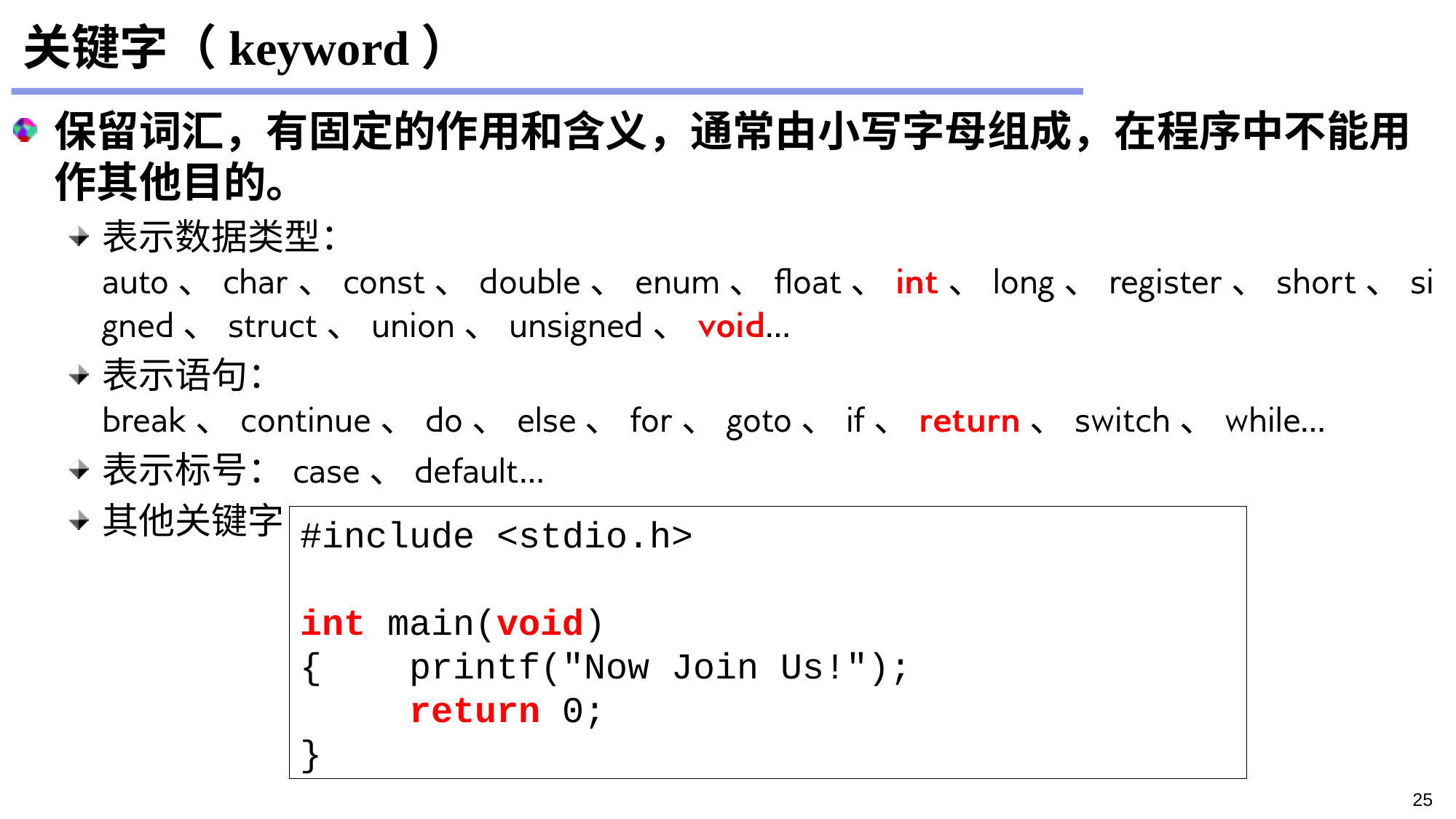

# 关键字（keyword）
保留词汇，有固定的作用和含义，通常由小写字母组成，在程序中不能用作其他目的。
表示数据类型：auto、char、const、double、enum、float、int、long、register、short、signed、struct、union、unsigned、void…
表示语句：break、continue、do、else、for、goto、if、return、switch、while…
表示标号：case、default…
其他关键字：extern、sizeof、static、typedef…
#include <stdio.h>

int main(void)
{	printf("Now Join Us!");
	return 0;
}
25